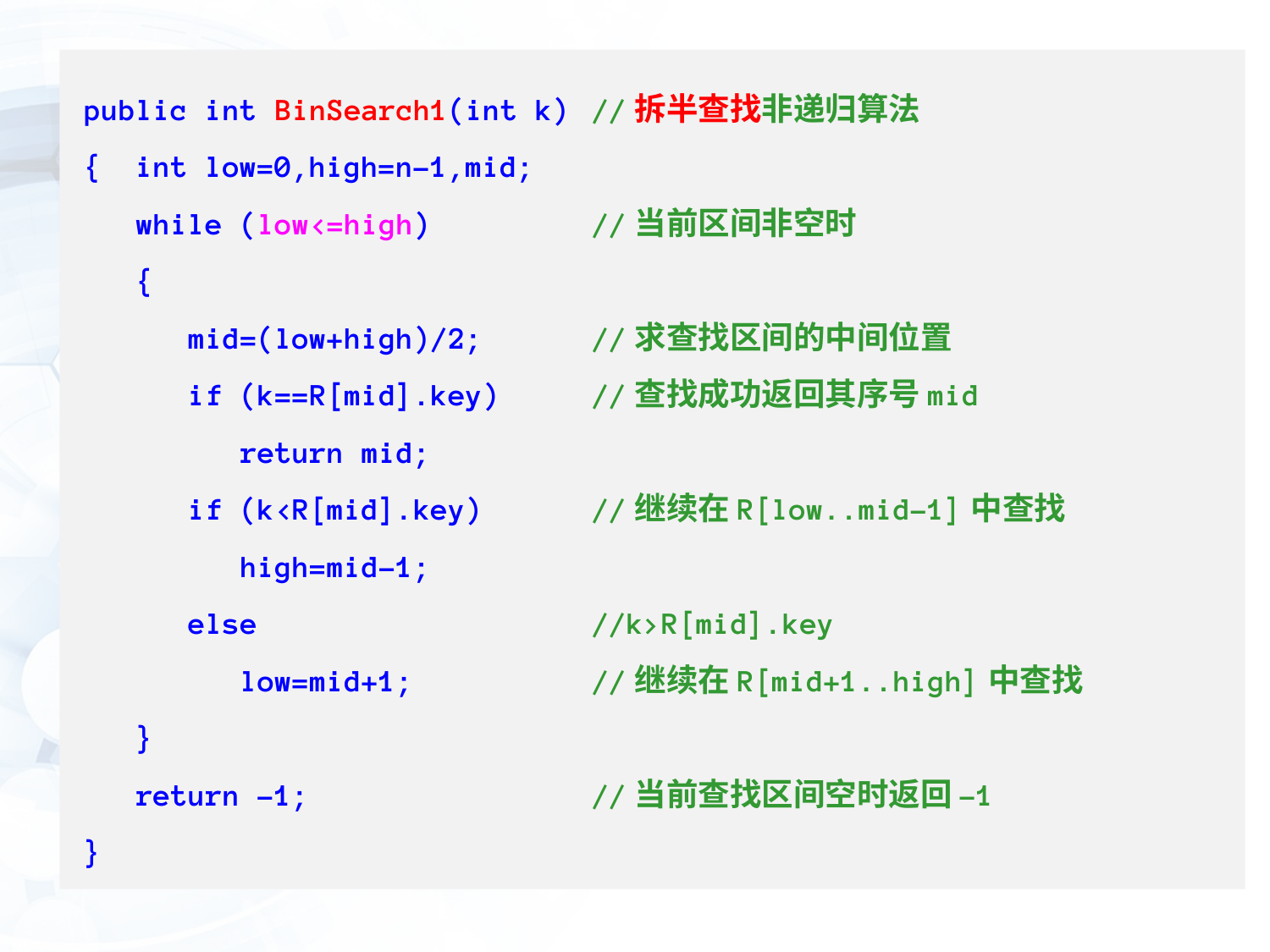

public int BinSearch1(int k)	//拆半查找非递归算法
{  int low=0,high=n-1,mid;
   while (low<=high)		//当前区间非空时
   {
      mid=(low+high)/2;	//求查找区间的中间位置
      if (k==R[mid].key)	//查找成功返回其序号mid
         return mid;
      if (k<R[mid].key)	//继续在R[low..mid-1]中查找
         high=mid-1;
      else			//k>R[mid].key
         low=mid+1;		//继续在R[mid+1..high]中查找
   }
   return -1;			//当前查找区间空时返回-1
}